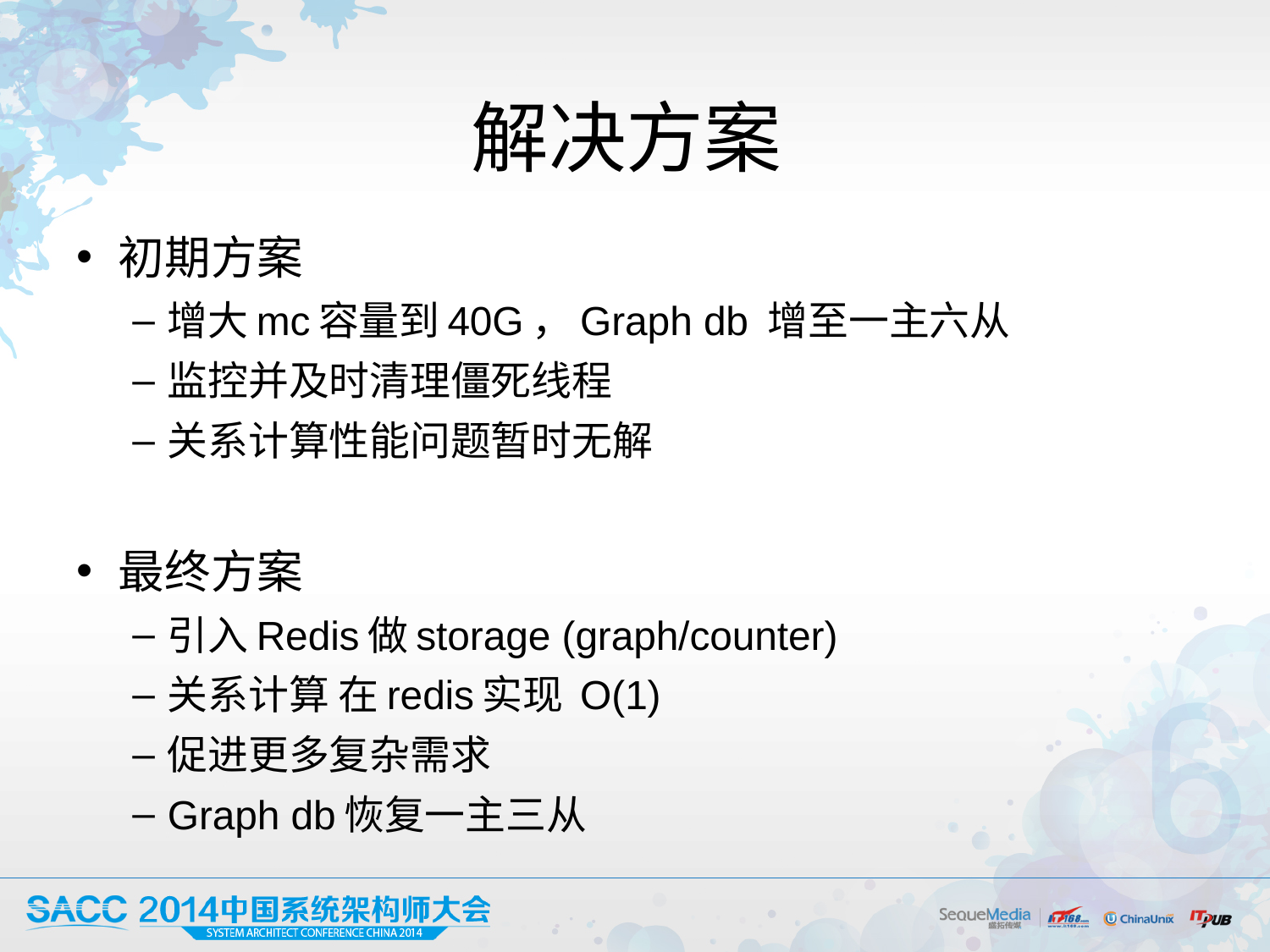

# 解决方案
初期方案
增大mc容量到40G，Graph db 增至一主六从
监控并及时清理僵死线程
关系计算性能问题暂时无解

最终方案
引入Redis做storage (graph/counter)
关系计算 在redis实现 O(1)
促进更多复杂需求
Graph db恢复一主三从